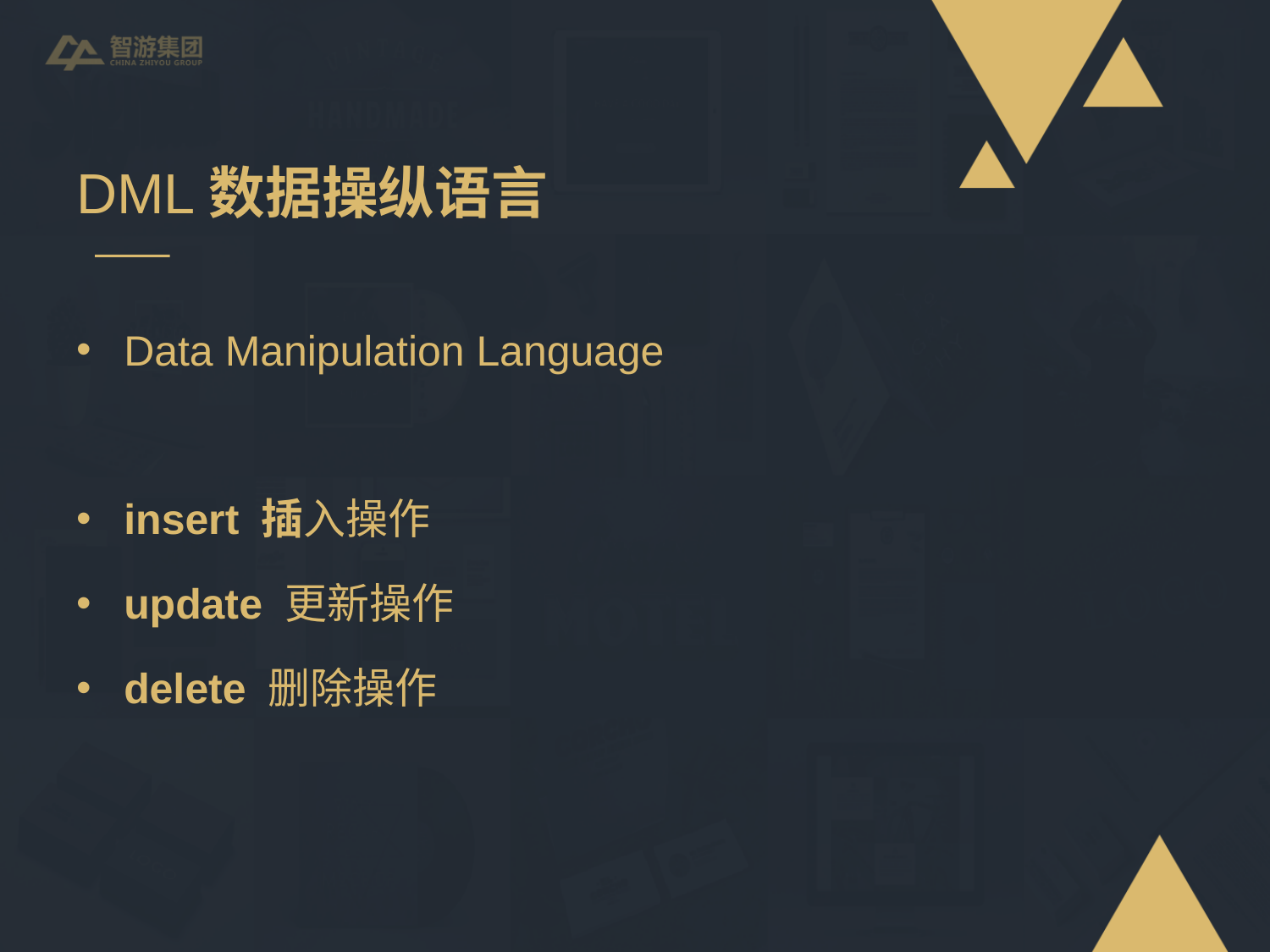

# DML数据操纵语言
Data Manipulation Language

insert 插入操作
update 更新操作
delete 删除操作